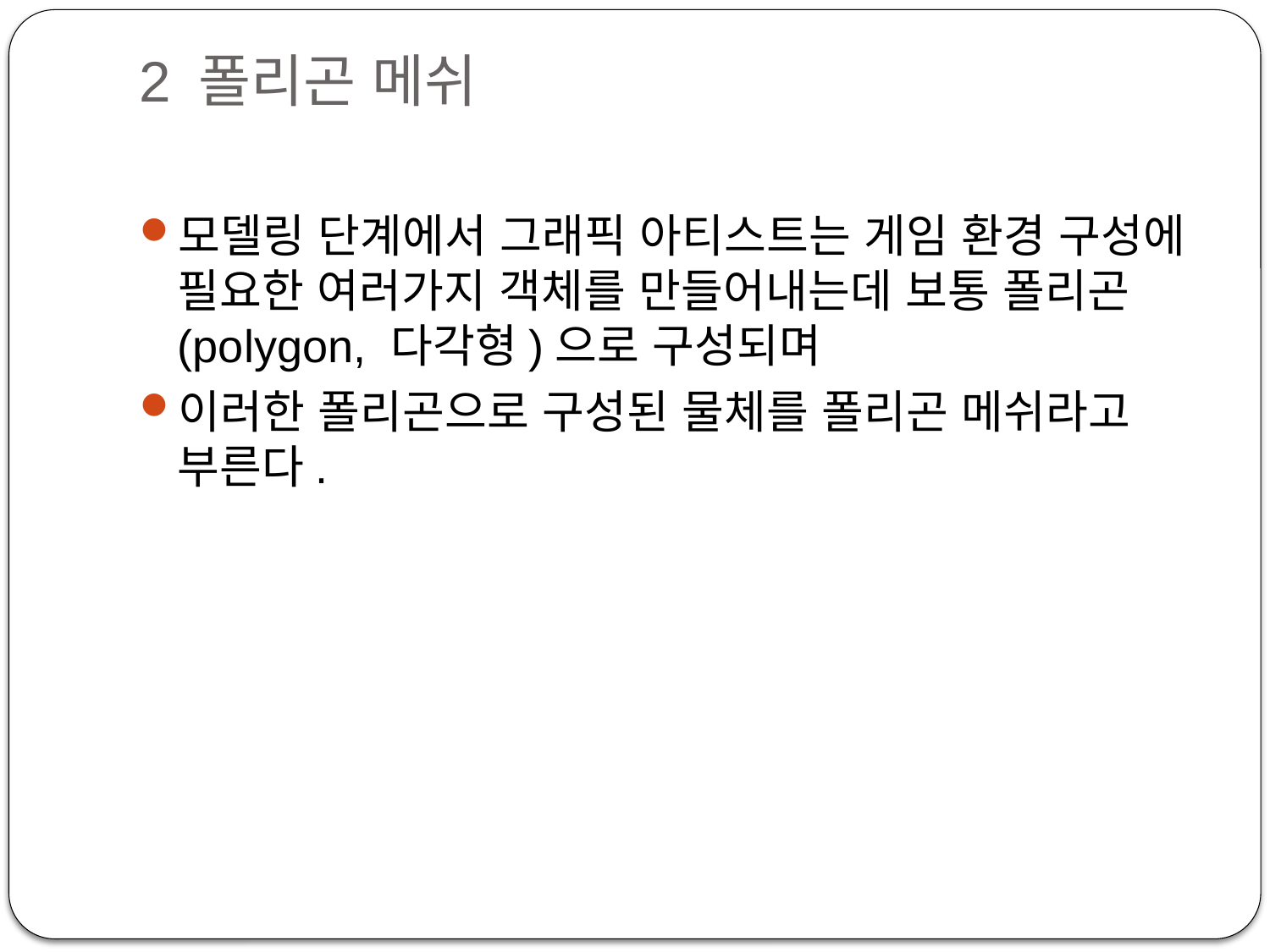

# 2 폴리곤 메쉬
모델링 단계에서 그래픽 아티스트는 게임 환경 구성에 필요한 여러가지 객체를 만들어내는데 보통 폴리곤(polygon, 다각형)으로 구성되며
이러한 폴리곤으로 구성된 물체를 폴리곤 메쉬라고 부른다.